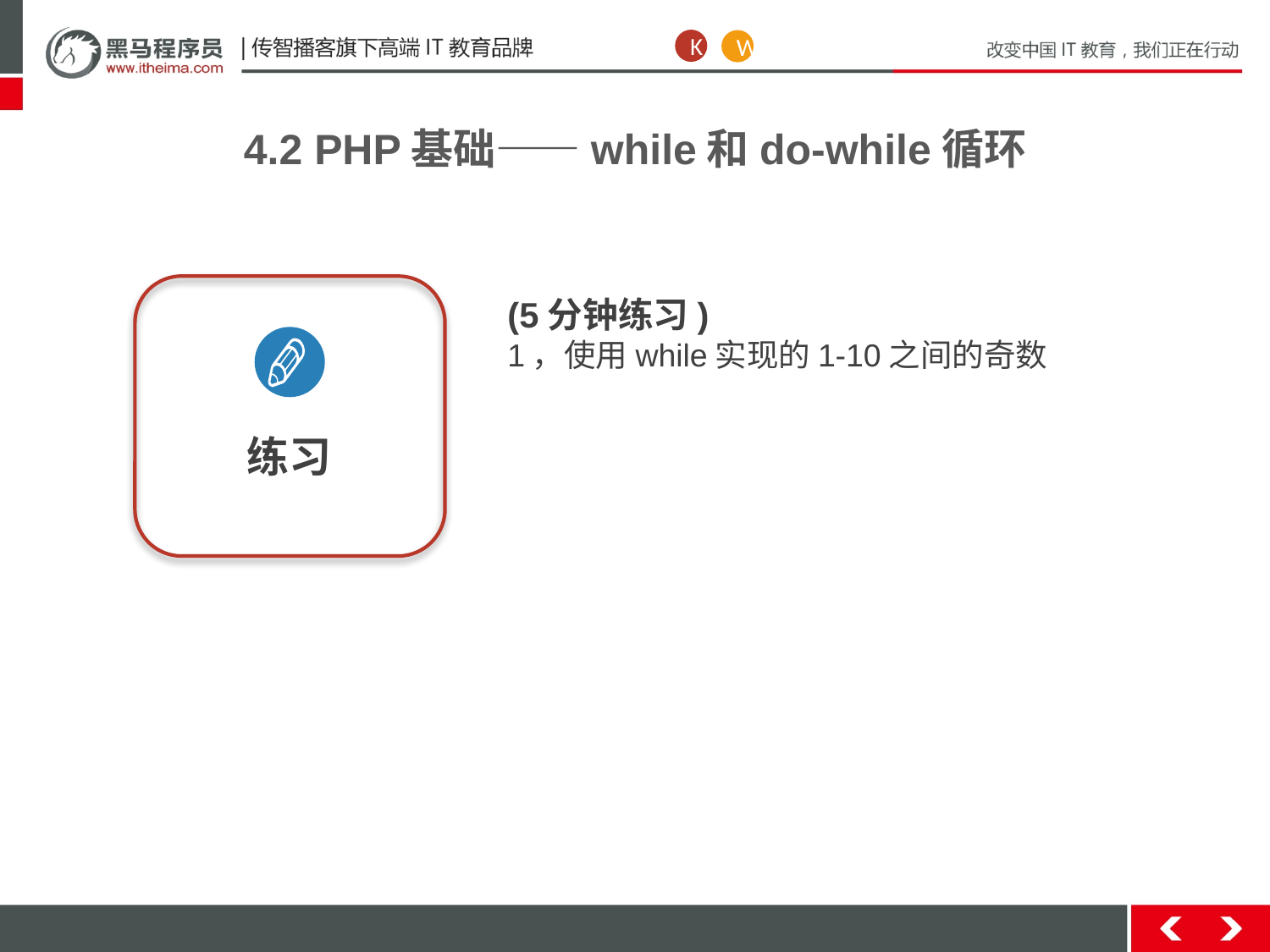

K
W
4.2 PHP基础——while和do-while循环

练习
(5分钟练习)
1，使用while实现的1-10之间的奇数